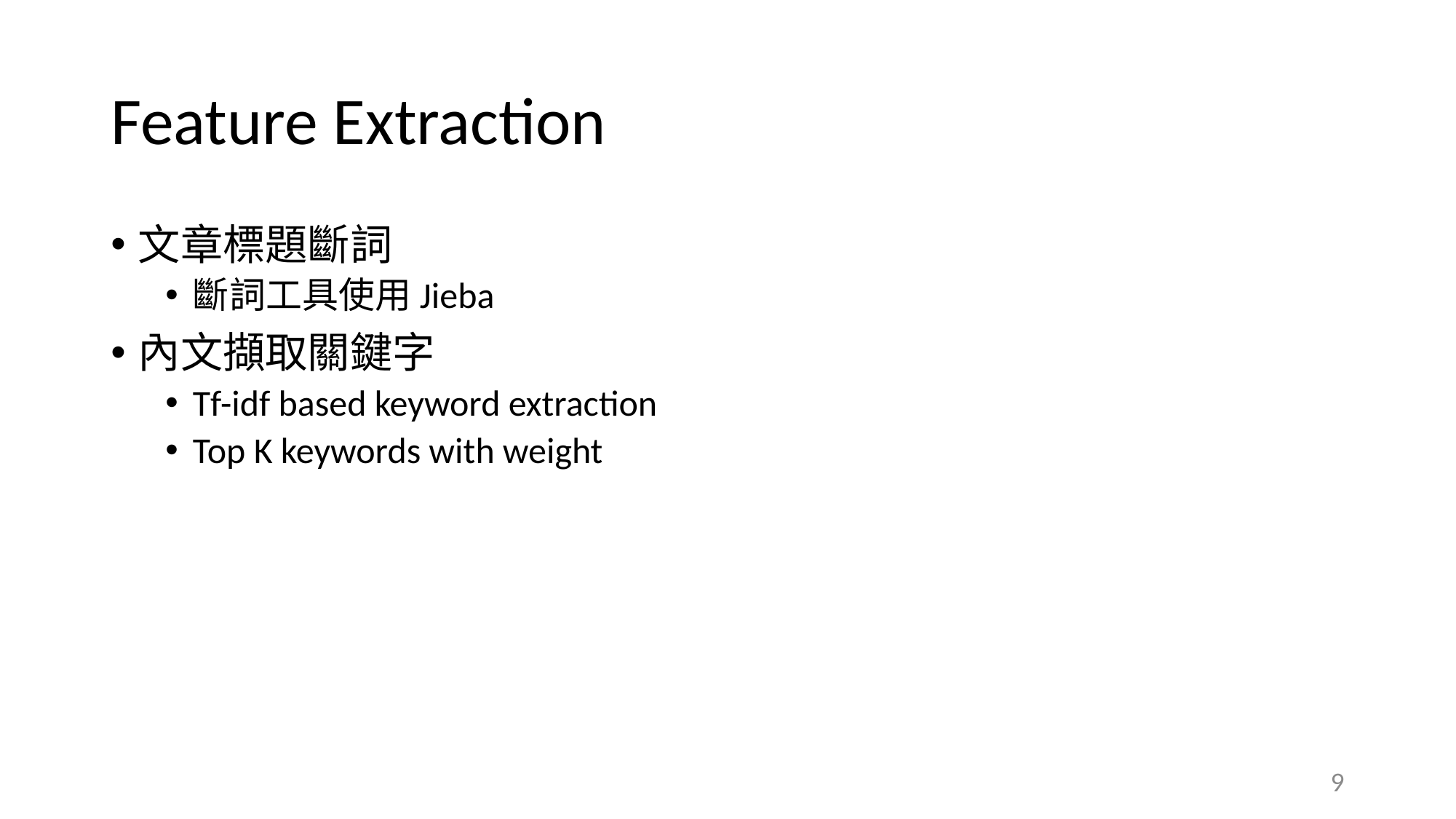

# Feature Extraction
文章標題斷詞
斷詞工具使用Jieba
內文擷取關鍵字
Tf-idf based keyword extraction
Top K keywords with weight

9